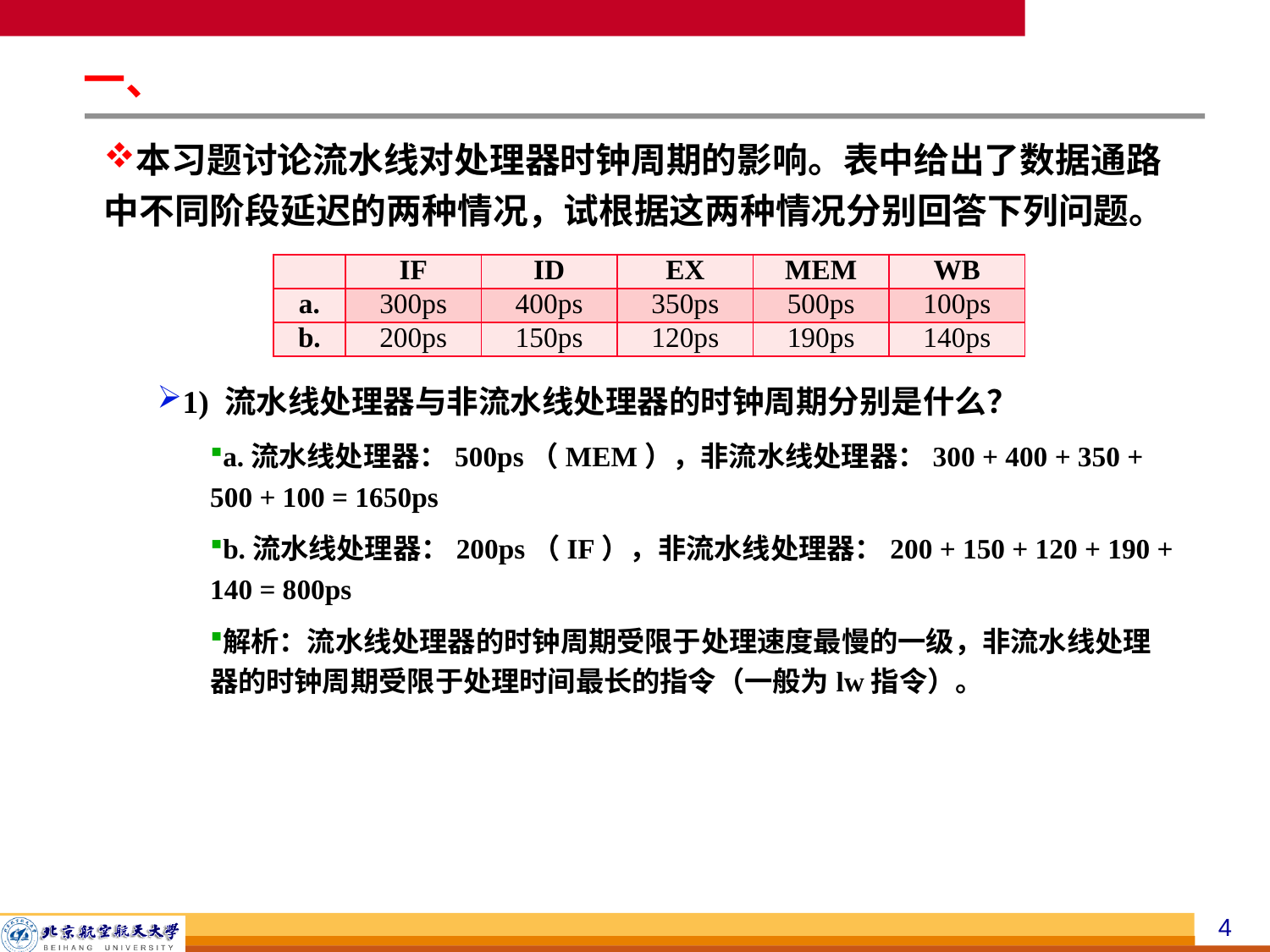

一、
本习题讨论流水线对处理器时钟周期的影响。表中给出了数据通路中不同阶段延迟的两种情况，试根据这两种情况分别回答下列问题。

1) 流水线处理器与非流水线处理器的时钟周期分别是什么？
a.流水线处理器：500ps（MEM），非流水线处理器：300 + 400 + 350 + 500 + 100 = 1650ps
b.流水线处理器：200ps（IF），非流水线处理器：200 + 150 + 120 + 190 + 140 = 800ps
解析：流水线处理器的时钟周期受限于处理速度最慢的一级，非流水线处理器的时钟周期受限于处理时间最长的指令（一般为lw指令）。
|  | IF | ID | EX | MEM | WB |
| --- | --- | --- | --- | --- | --- |
| a. | 300ps | 400ps | 350ps | 500ps | 100ps |
| b. | 200ps | 150ps | 120ps | 190ps | 140ps |